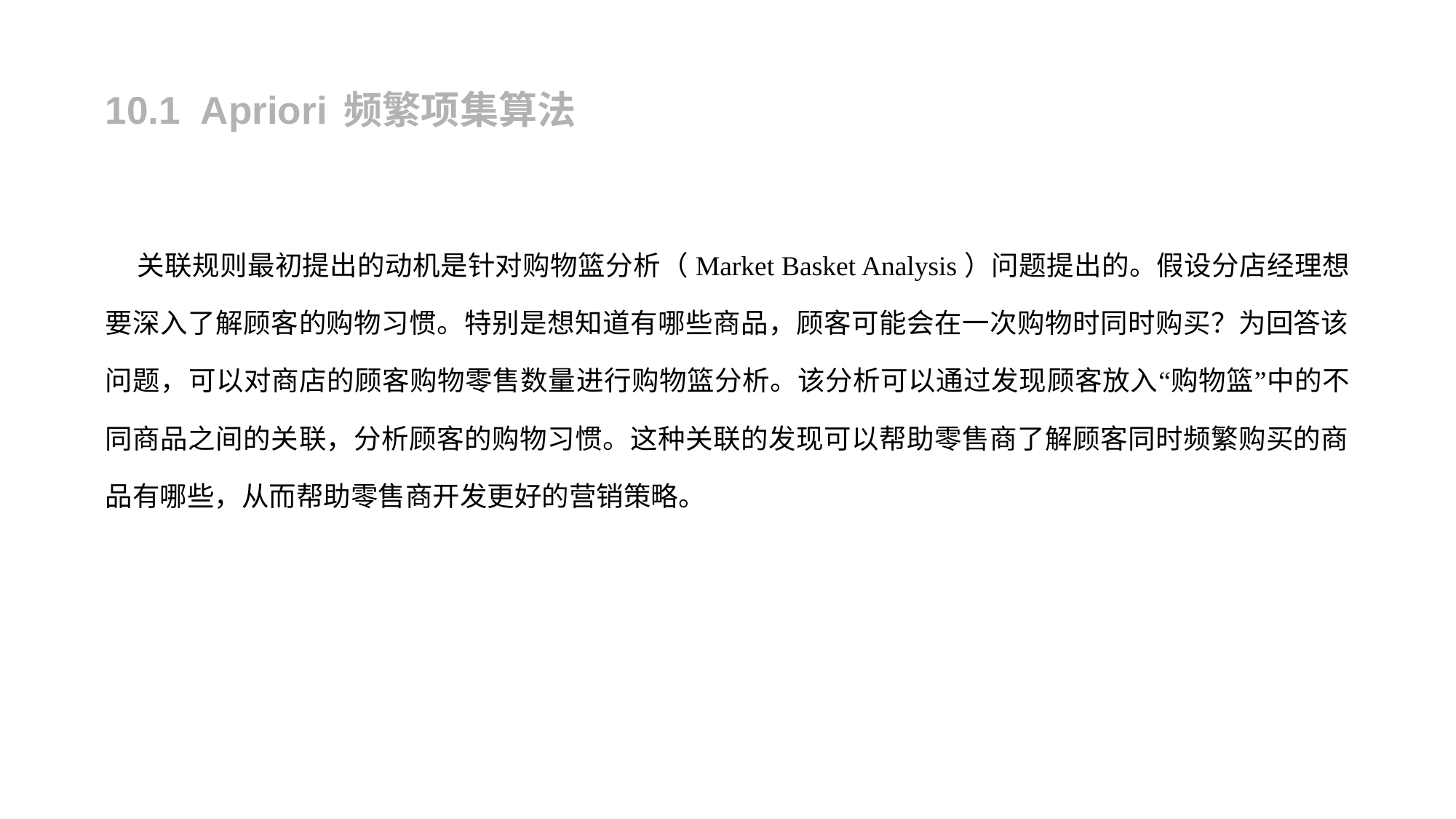

# 10.1  Apriori频繁项集算法
关联规则最初提出的动机是针对购物篮分析（Market Basket Analysis）问题提出的。假设分店经理想要深入了解顾客的购物习惯。特别是想知道有哪些商品，顾客可能会在一次购物时同时购买？为回答该问题，可以对商店的顾客购物零售数量进行购物篮分析。该分析可以通过发现顾客放入“购物篮”中的不同商品之间的关联，分析顾客的购物习惯。这种关联的发现可以帮助零售商了解顾客同时频繁购买的商品有哪些，从而帮助零售商开发更好的营销策略。